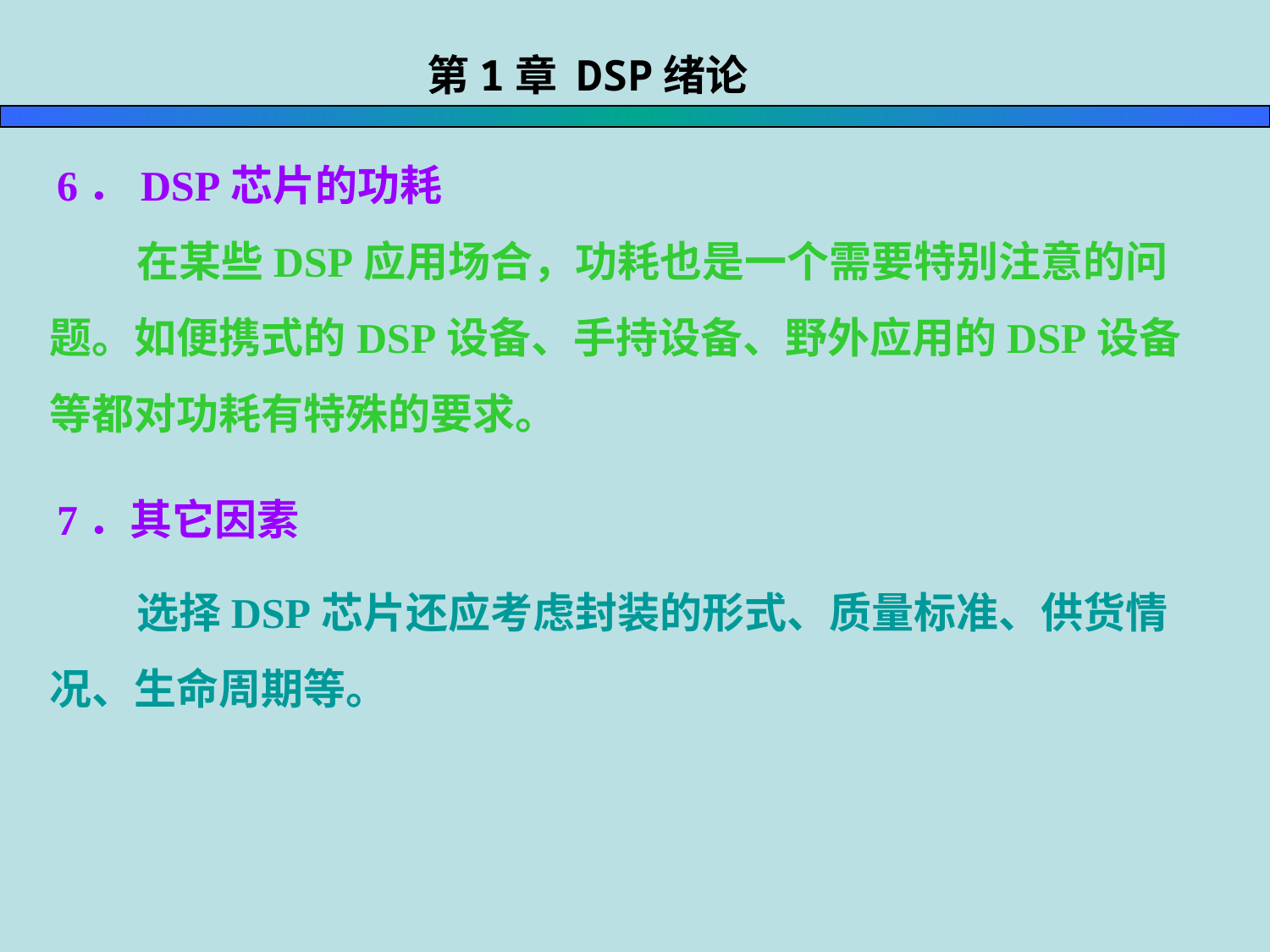

第1章 DSP绪论

   6．DSP芯片的功耗
        在某些DSP应用场合，功耗也是一个需要特别注意的问题。如便携式的DSP设备、手持设备、野外应用的DSP设备等都对功耗有特殊的要求。
   7．其它因素
        选择DSP芯片还应考虑封装的形式、质量标准、供货情况、生命周期等。
45